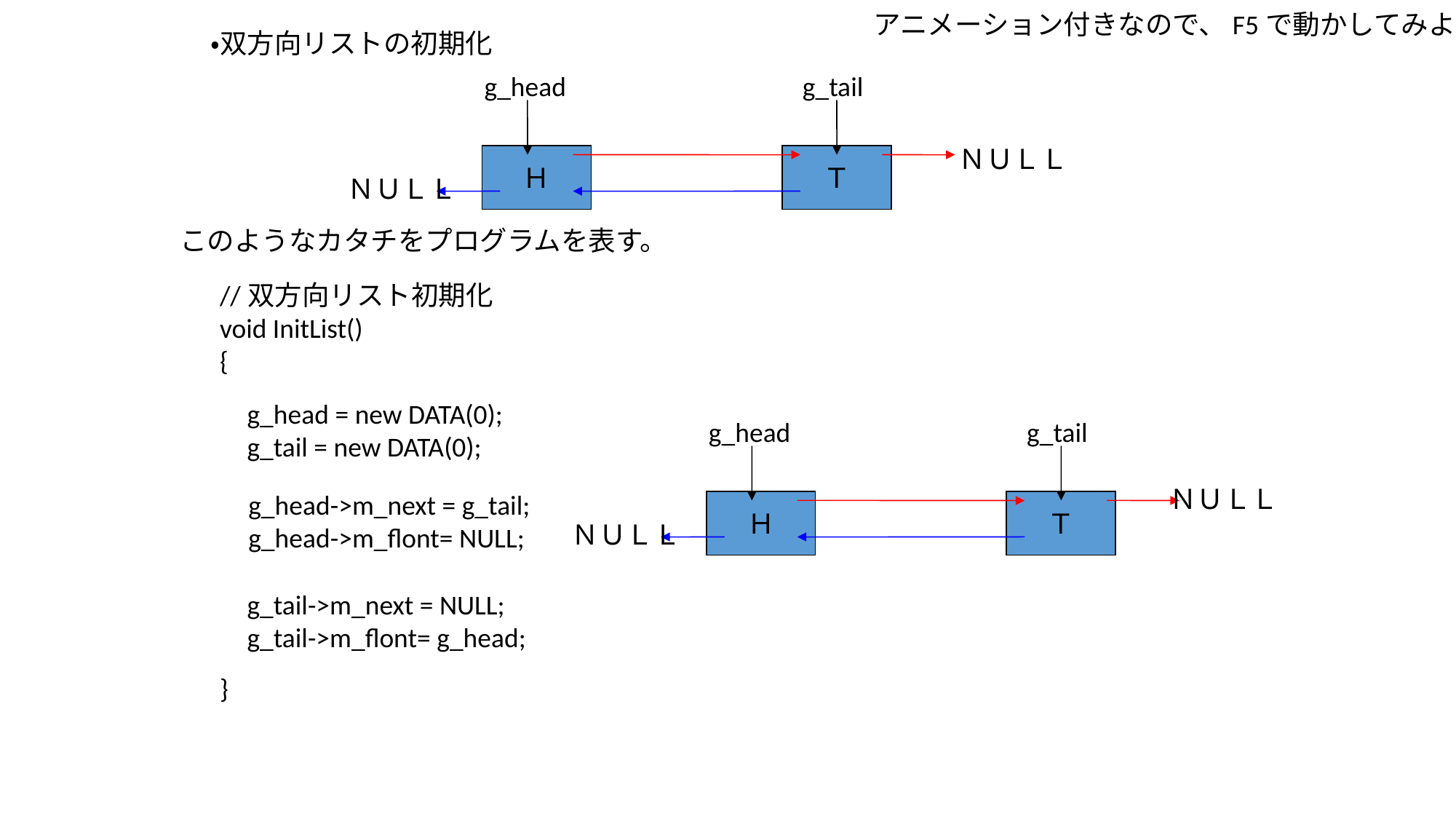

アニメーション付きなので、F5で動かしてみよう

・双方向リストの初期化
g_head
g_tail

ＮＵＬＬ
Ｈ
Ｔ

ＮＵＬＬ

このようなカタチをプログラムを表す。
//双方向リスト初期化
void InitList()
{

}
g_head = new DATA(0);
g_tail = new DATA(0);
g_head
g_tail

ＮＵＬＬ
g_head->m_next = g_tail;
g_head->m_flont= NULL;
Ｈ
Ｔ

ＮＵＬＬ

g_tail->m_next = NULL;
g_tail->m_flont= g_head;